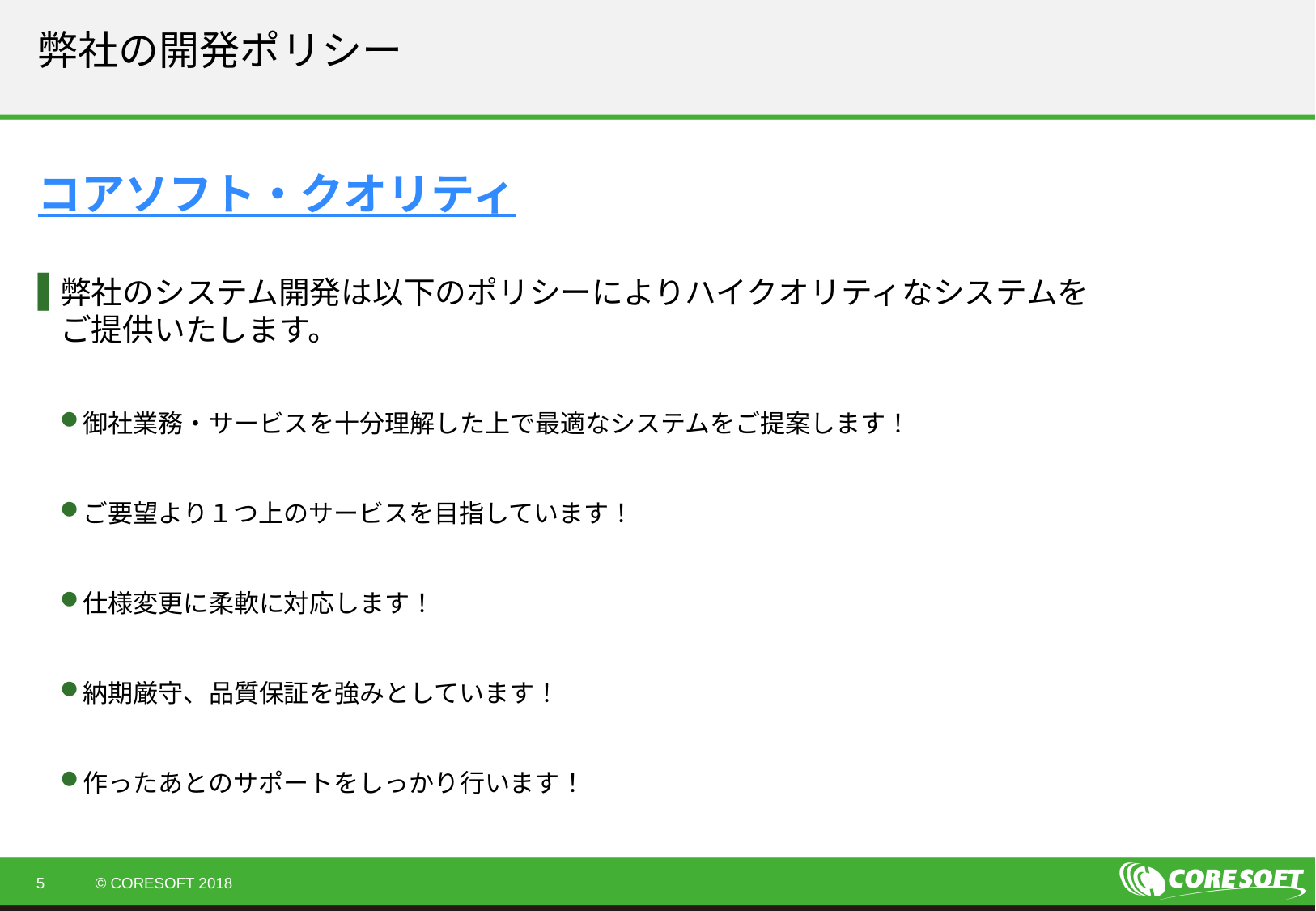

# 弊社の開発ポリシー
コアソフト・クオリティ

弊社のシステム開発は以下のポリシーによりハイクオリティなシステムを
ご提供いたします。

御社業務・サービスを十分理解した上で最適なシステムをご提案します！

ご要望より１つ上のサービスを目指しています！

仕様変更に柔軟に対応します！

納期厳守、品質保証を強みとしています！

作ったあとのサポートをしっかり行います！